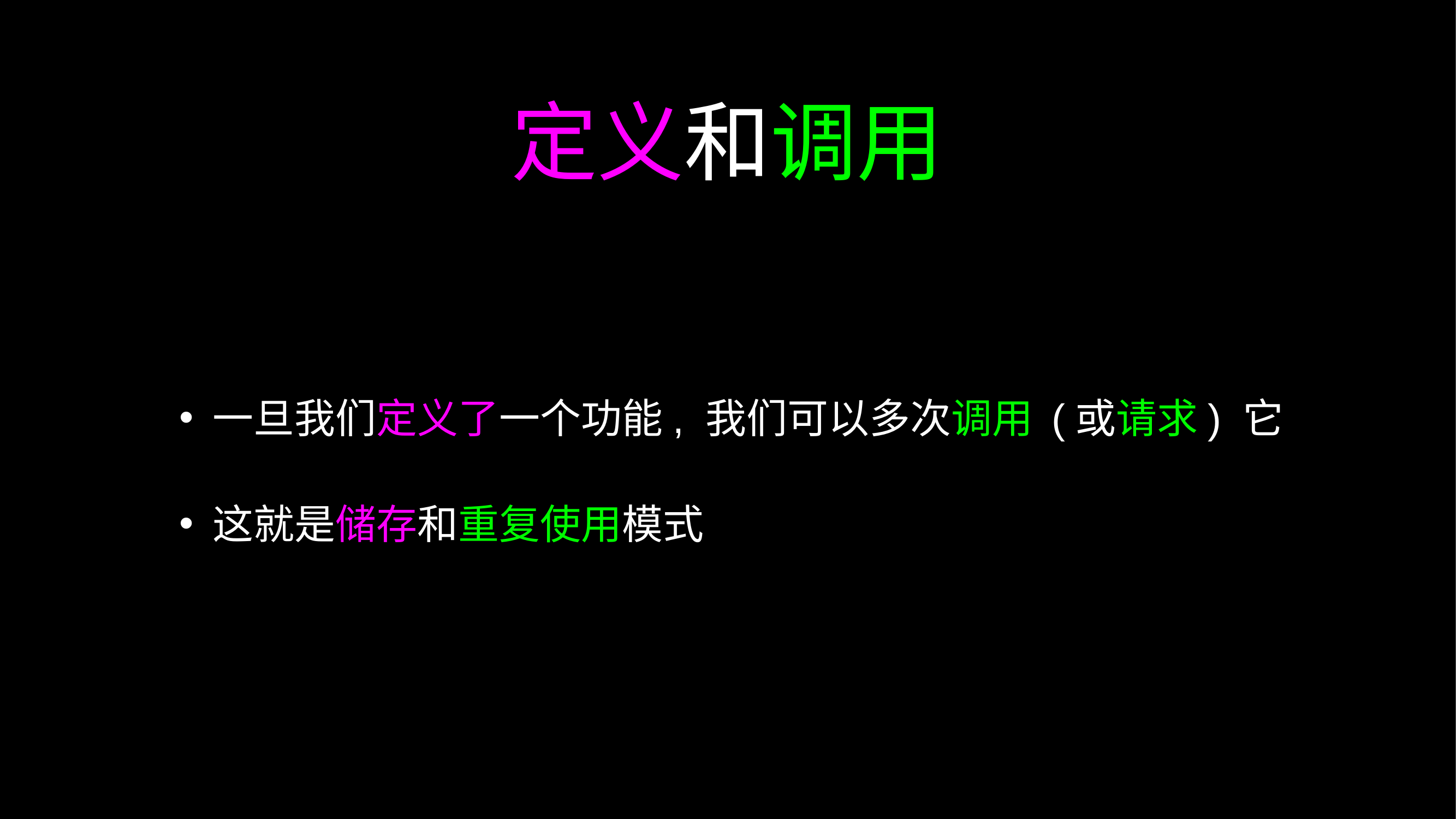

# 定义和调用
一旦我们定义了一个功能, 我们可以多次调用 (或请求) 它
这就是储存和重复使用模式